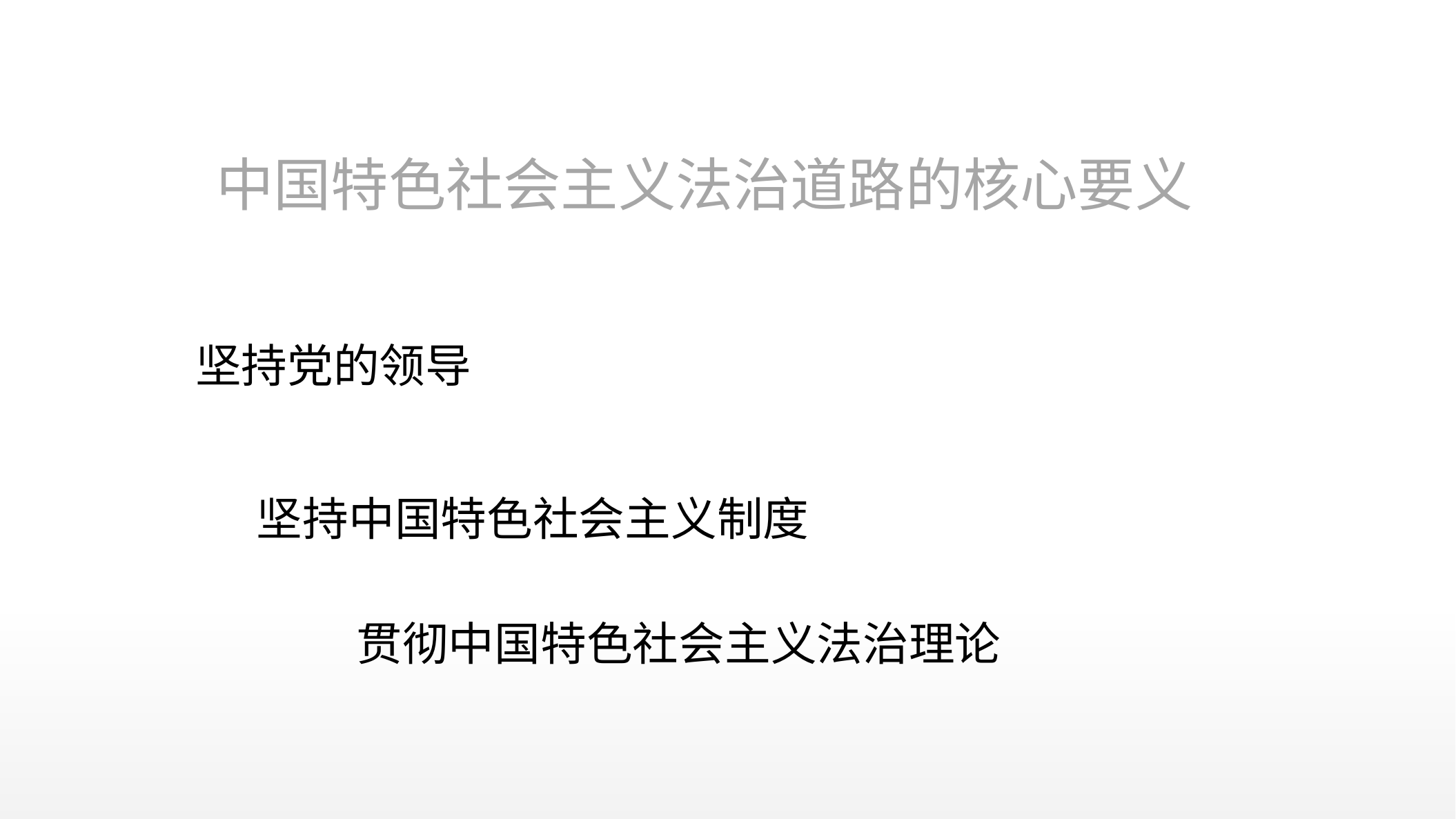

中国特色社会主义法治道路的核心要义
坚持党的领导
坚持中国特色社会主义制度
贯彻中国特色社会主义法治理论